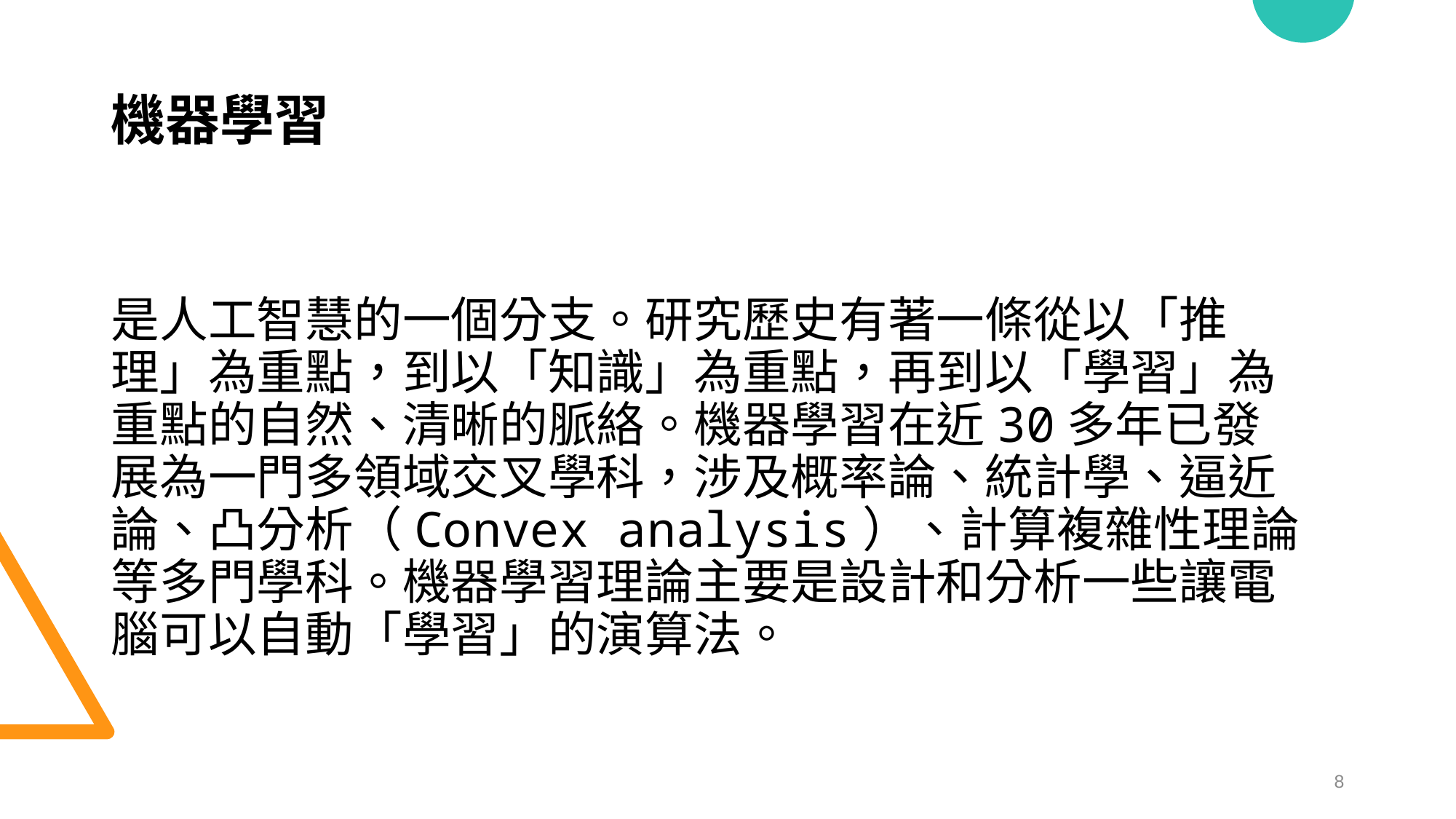

# 機器學習
是人工智慧的一個分支。研究歷史有著一條從以「推理」為重點，到以「知識」為重點，再到以「學習」為重點的自然、清晰的脈絡。機器學習在近30多年已發展為一門多領域交叉學科，涉及概率論、統計學、逼近論、凸分析（Convex analysis）、計算複雜性理論等多門學科。機器學習理論主要是設計和分析一些讓電腦可以自動「學習」的演算法。
8